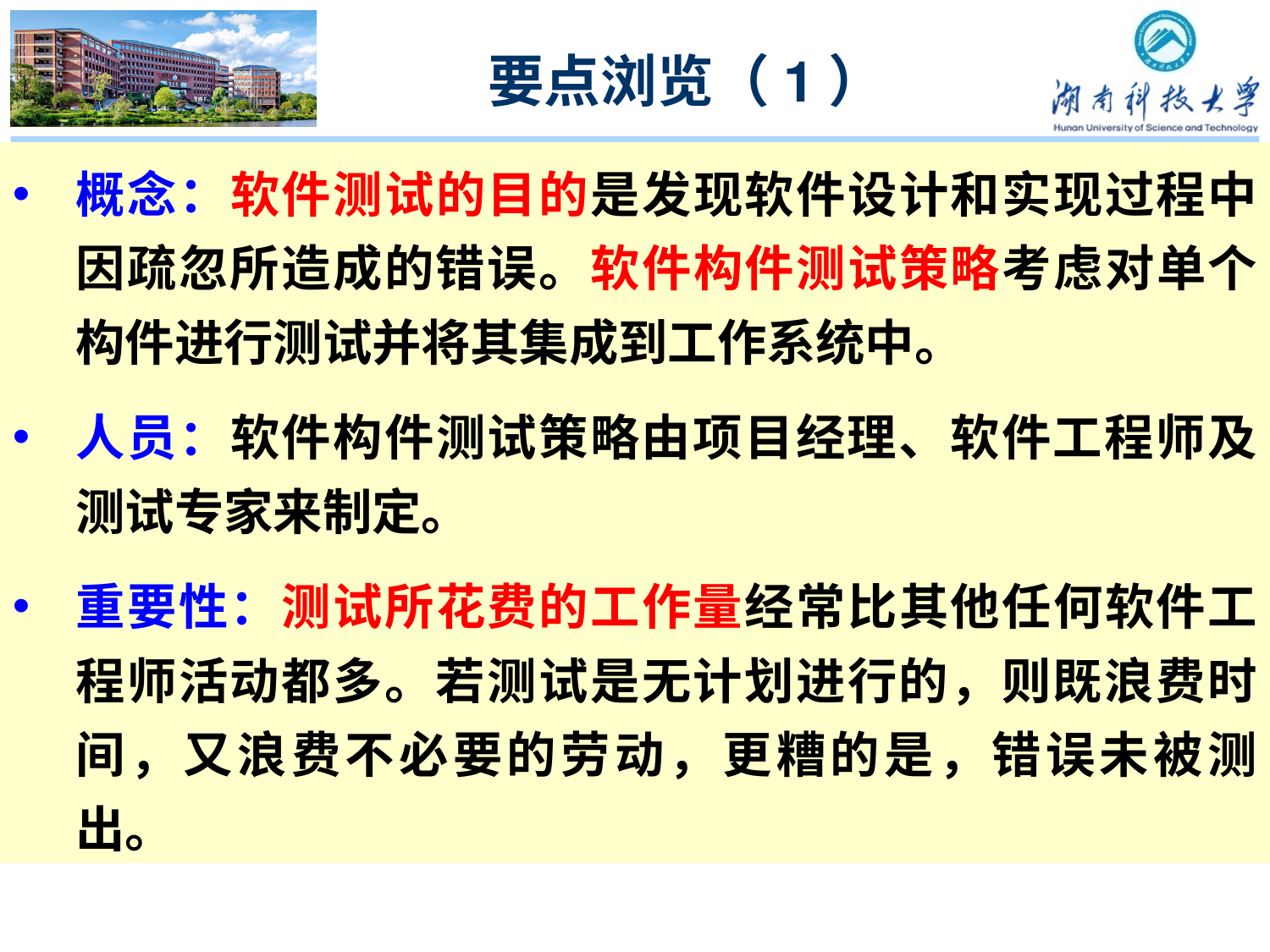

要点浏览（1）
概念：软件测试的目的是发现软件设计和实现过程中因疏忽所造成的错误。软件构件测试策略考虑对单个构件进行测试并将其集成到工作系统中。
人员：软件构件测试策略由项目经理、软件工程师及测试专家来制定。
重要性：测试所花费的工作量经常比其他任何软件工程师活动都多。若测试是无计划进行的，则既浪费时间，又浪费不必要的劳动，更糟的是，错误未被测出。
2